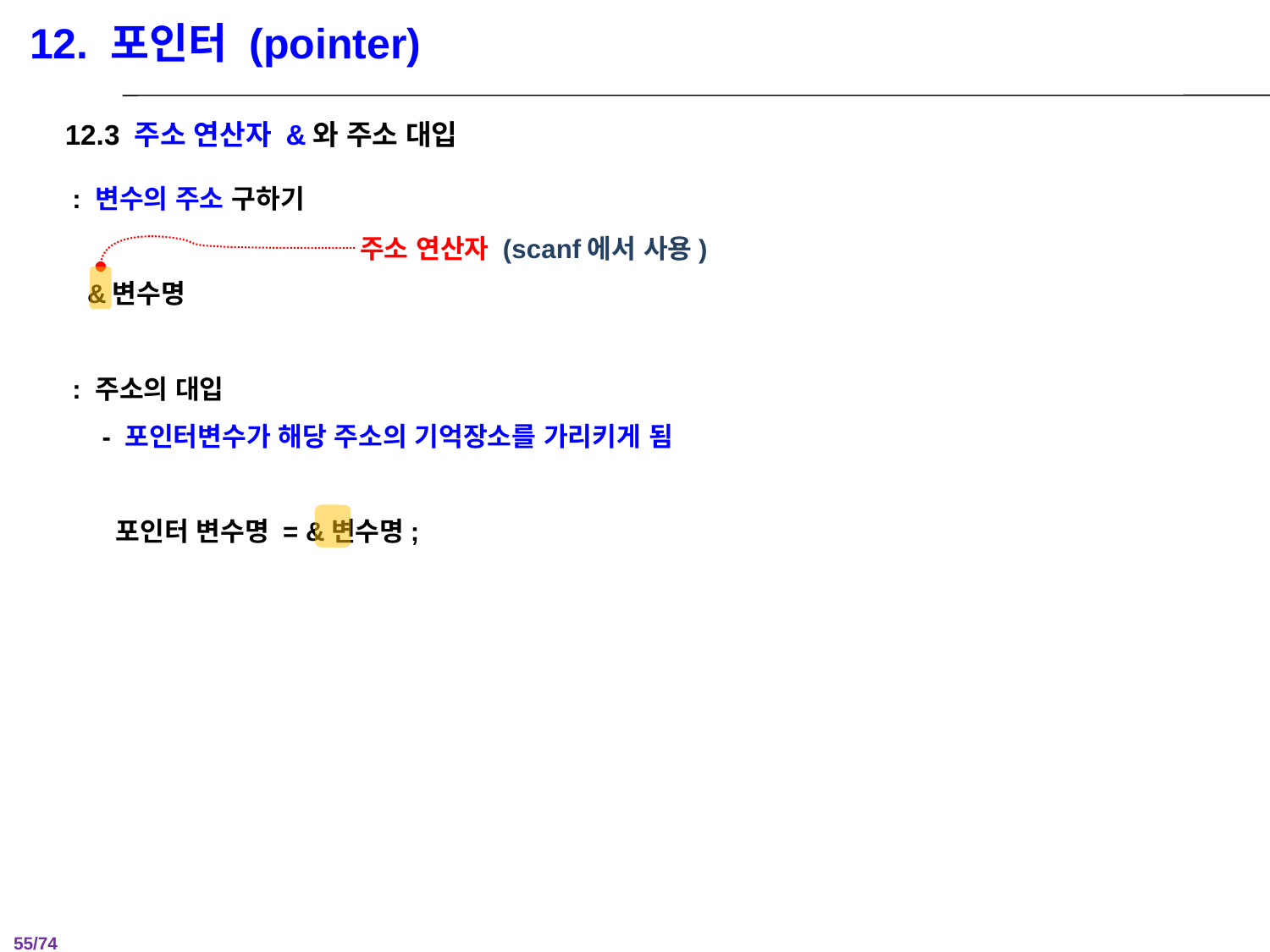

12. 포인터 (pointer)

12.3 주소 연산자 &와 주소 대입

 : 변수의 주소 구하기

   &변수명

 : 주소의 대입
     - 포인터변수가 해당 주소의 기억장소를 가리키게 됨

      포인터 변수명 = &변수명;

주소 연산자 (scanf에서 사용)